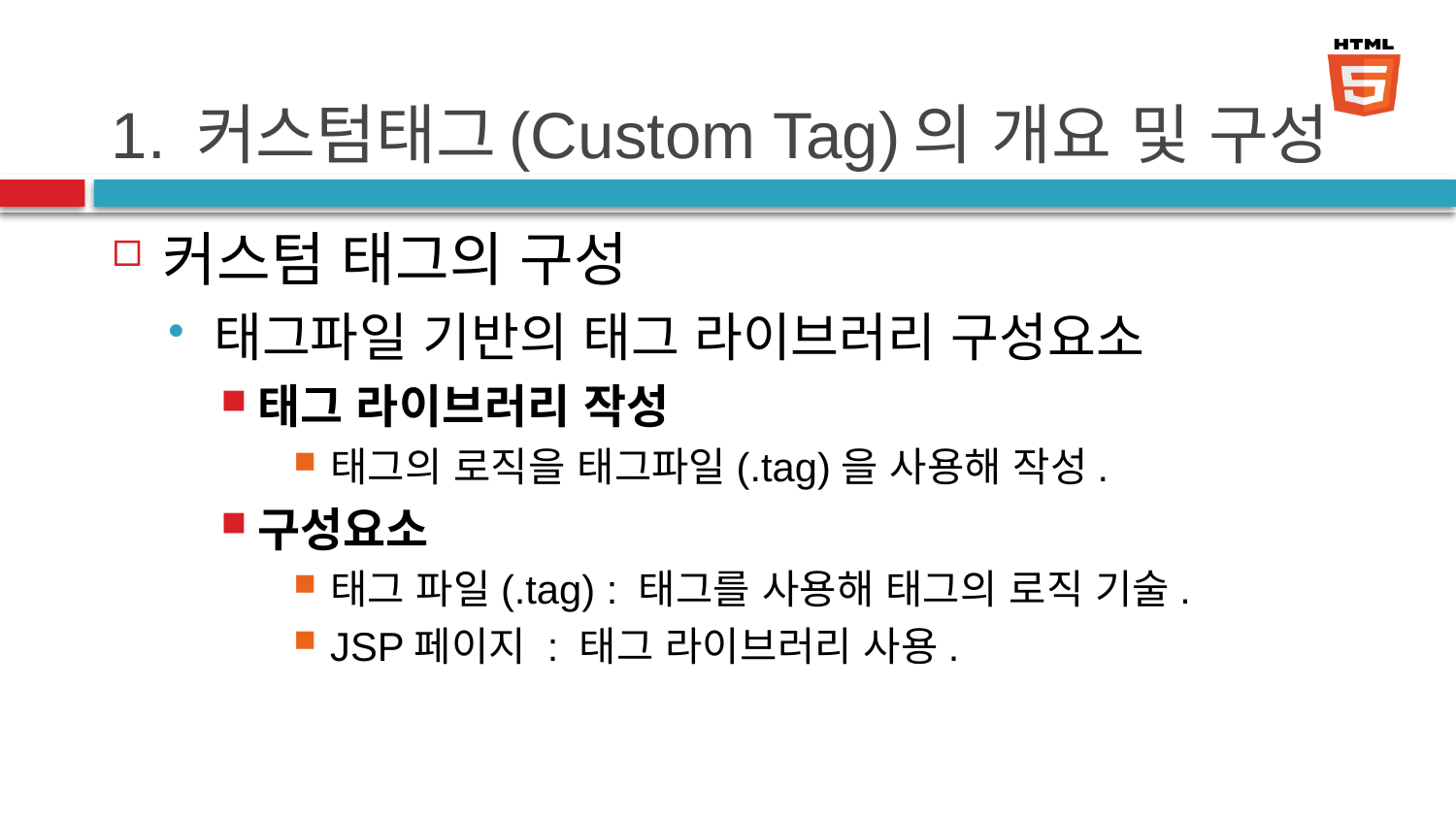

# 1. 커스텀태그(Custom Tag)의 개요 및 구성
커스텀 태그의 구성
태그파일 기반의 태그 라이브러리 구성요소
태그 라이브러리 작성
태그의 로직을 태그파일(.tag)을 사용해 작성.
구성요소
태그 파일(.tag) : 태그를 사용해 태그의 로직 기술.
JSP페이지 : 태그 라이브러리 사용.